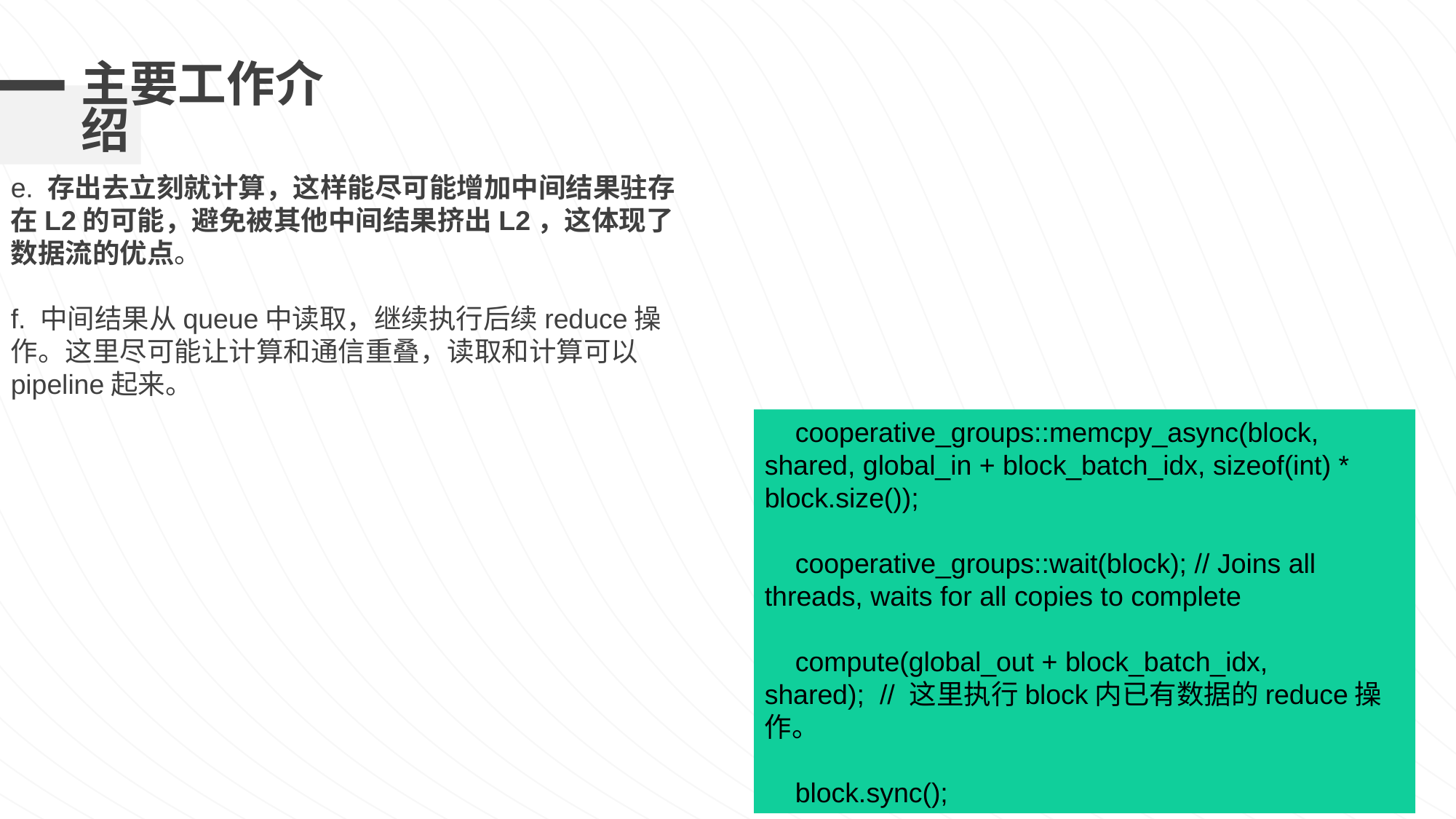

# 主要工作介绍
e. 存出去立刻就计算，这样能尽可能增加中间结果驻存在L2的可能，避免被其他中间结果挤出L2，这体现了数据流的优点。

f. 中间结果从queue中读取，继续执行后续reduce操作。这里尽可能让计算和通信重叠，读取和计算可以pipeline起来。
    cooperative_groups::memcpy_async(block, shared, global_in + block_batch_idx, sizeof(int) * block.size());

    cooperative_groups::wait(block); // Joins all threads, waits for all copies to complete

    compute(global_out + block_batch_idx, shared);  // 这里执行block内已有数据的reduce操作。

    block.sync();